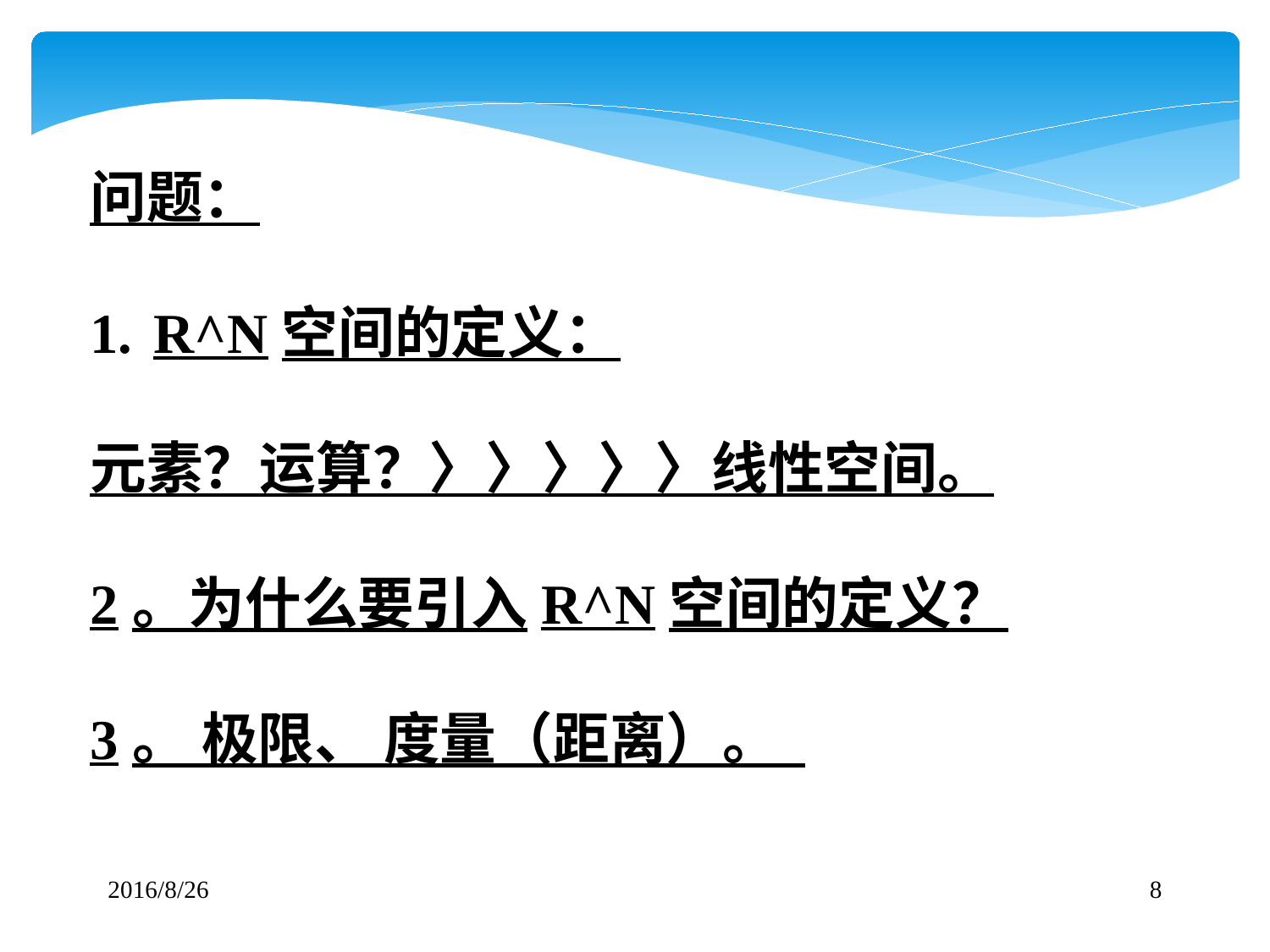

问题：

R^N空间的定义：

元素？运算？〉〉〉〉〉线性空间。

2。为什么要引入R^N空间的定义？

3。 极限、 度量（距离）。

2016/8/26
8